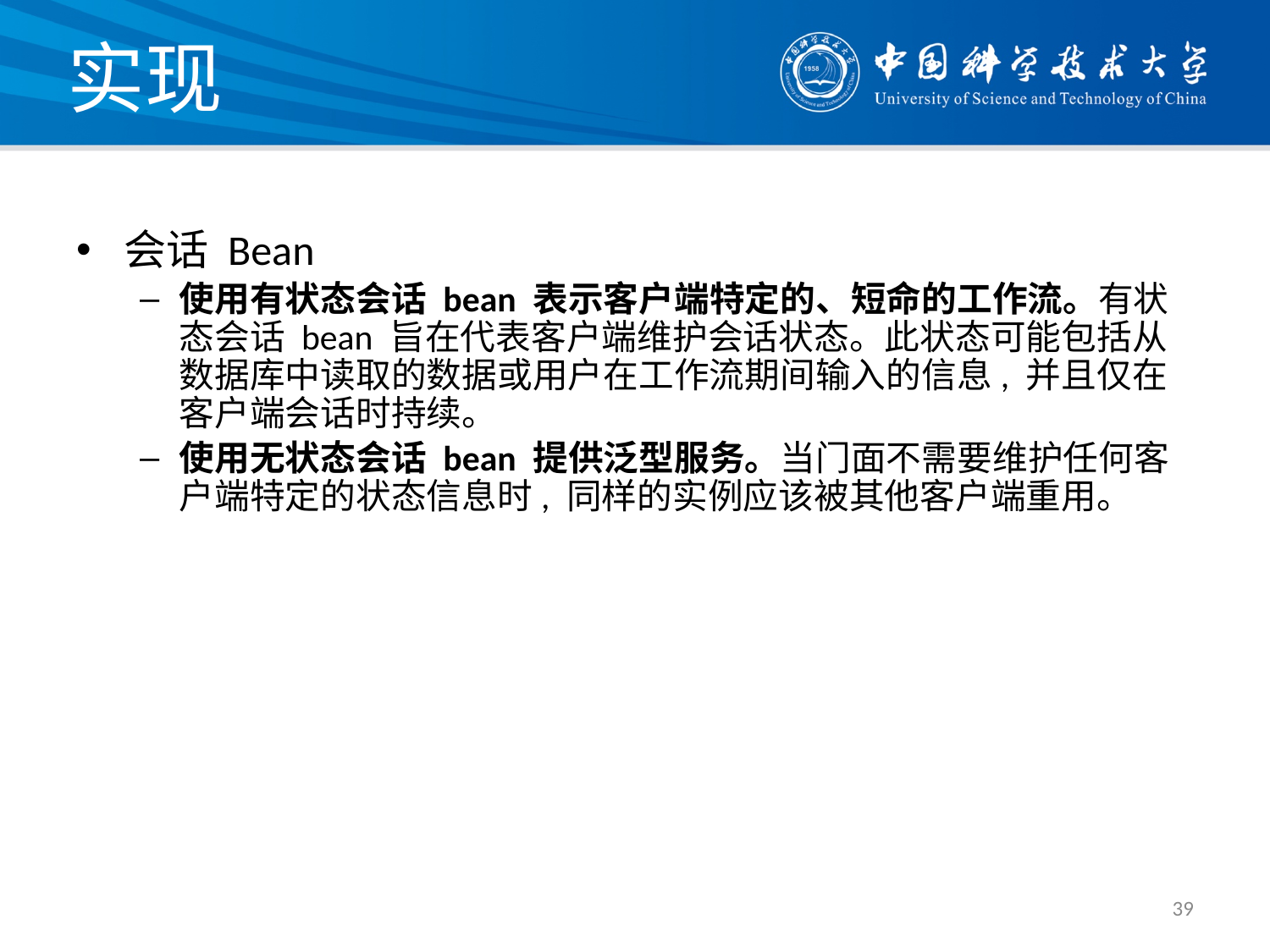

# 实现
会话 Bean
使用有状态会话 bean 表示客户端特定的、短命的工作流。有状态会话 bean 旨在代表客户端维护会话状态。此状态可能包括从数据库中读取的数据或用户在工作流期间输入的信息, 并且仅在客户端会话时持续。
使用无状态会话 bean 提供泛型服务。当门面不需要维护任何客户端特定的状态信息时, 同样的实例应该被其他客户端重用。

39